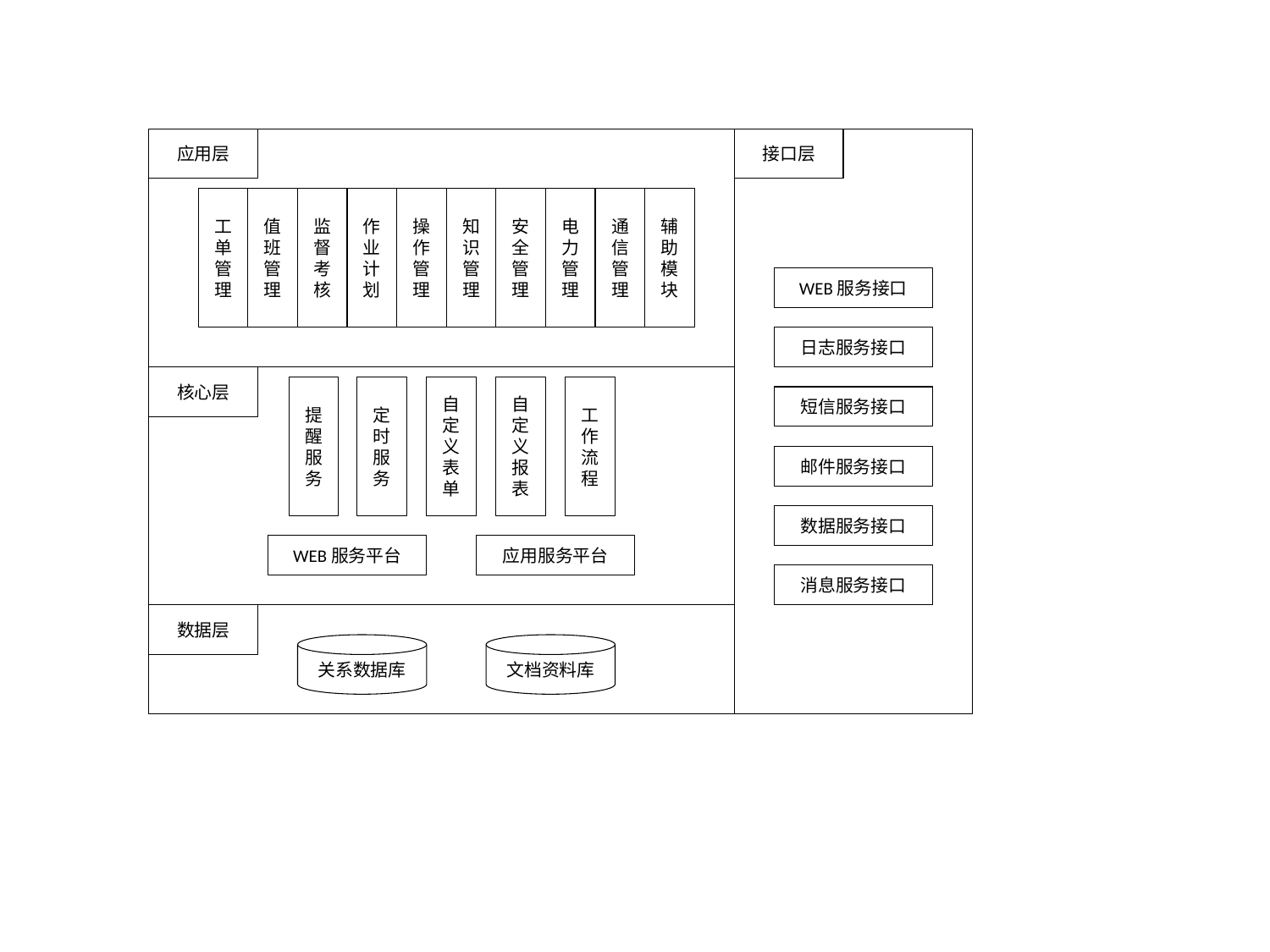

应用层

接口层
工单管理
值班管理
监督考核
作业计划
操作管理
知识管理
安全管理
电力管理
通信管理
辅助模块
WEB服务接口
日志服务接口

核心层
提醒服务
定时服务
自定义表单
自定义报表
工作流程
短信服务接口
邮件服务接口
数据服务接口
WEB服务平台
应用服务平台
消息服务接口

数据层
关系数据库
文档资料库